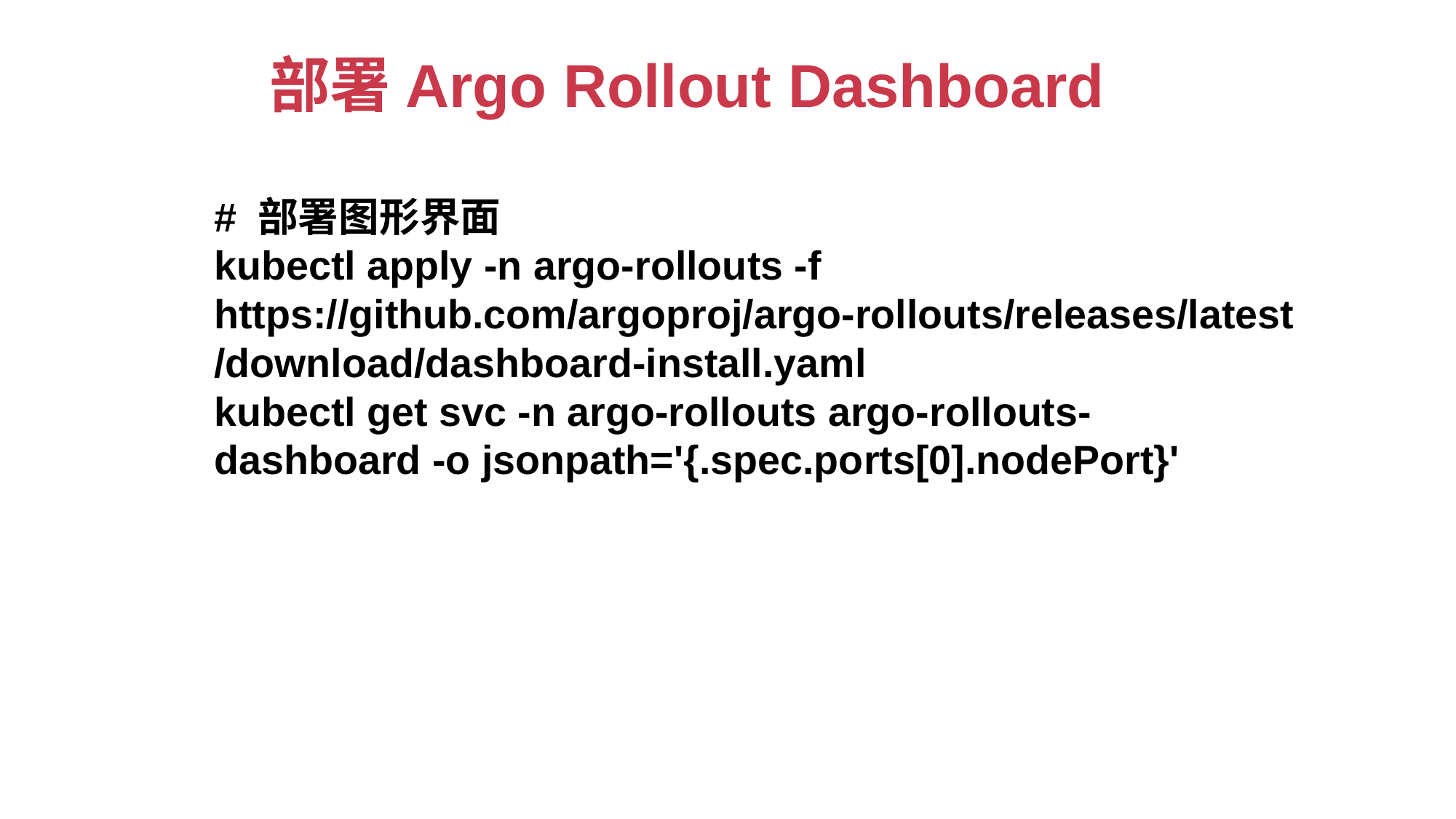

部署Argo Rollout Dashboard
# 部署图形界面
kubectl apply -n argo-rollouts -f https://github.com/argoproj/argo-rollouts/releases/latest/download/dashboard-install.yaml
kubectl get svc -n argo-rollouts argo-rollouts-dashboard -o jsonpath='{.spec.ports[0].nodePort}'